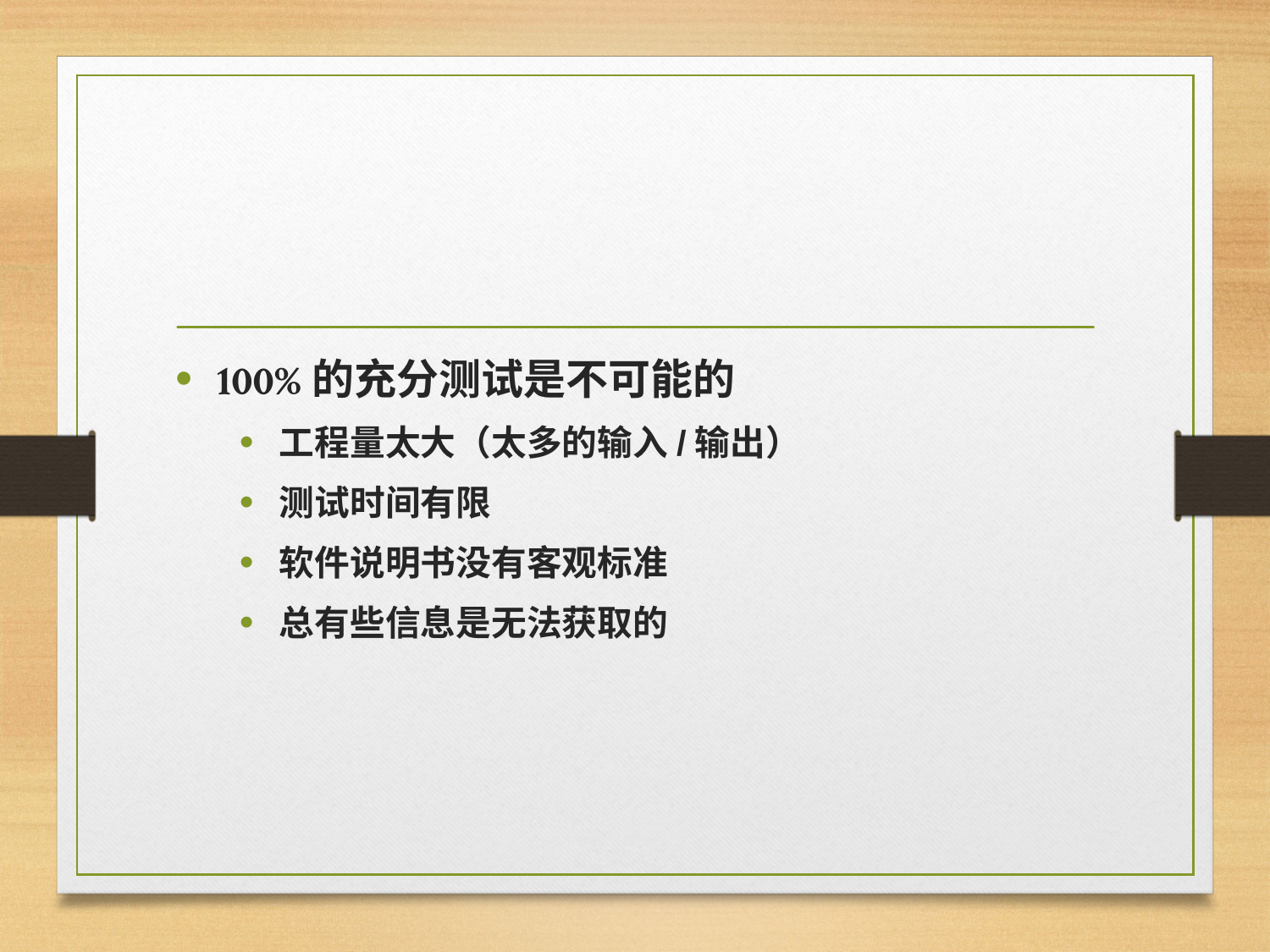

100%的充分测试是不可能的
工程量太大（太多的输入/输出）
测试时间有限
软件说明书没有客观标准
总有些信息是无法获取的